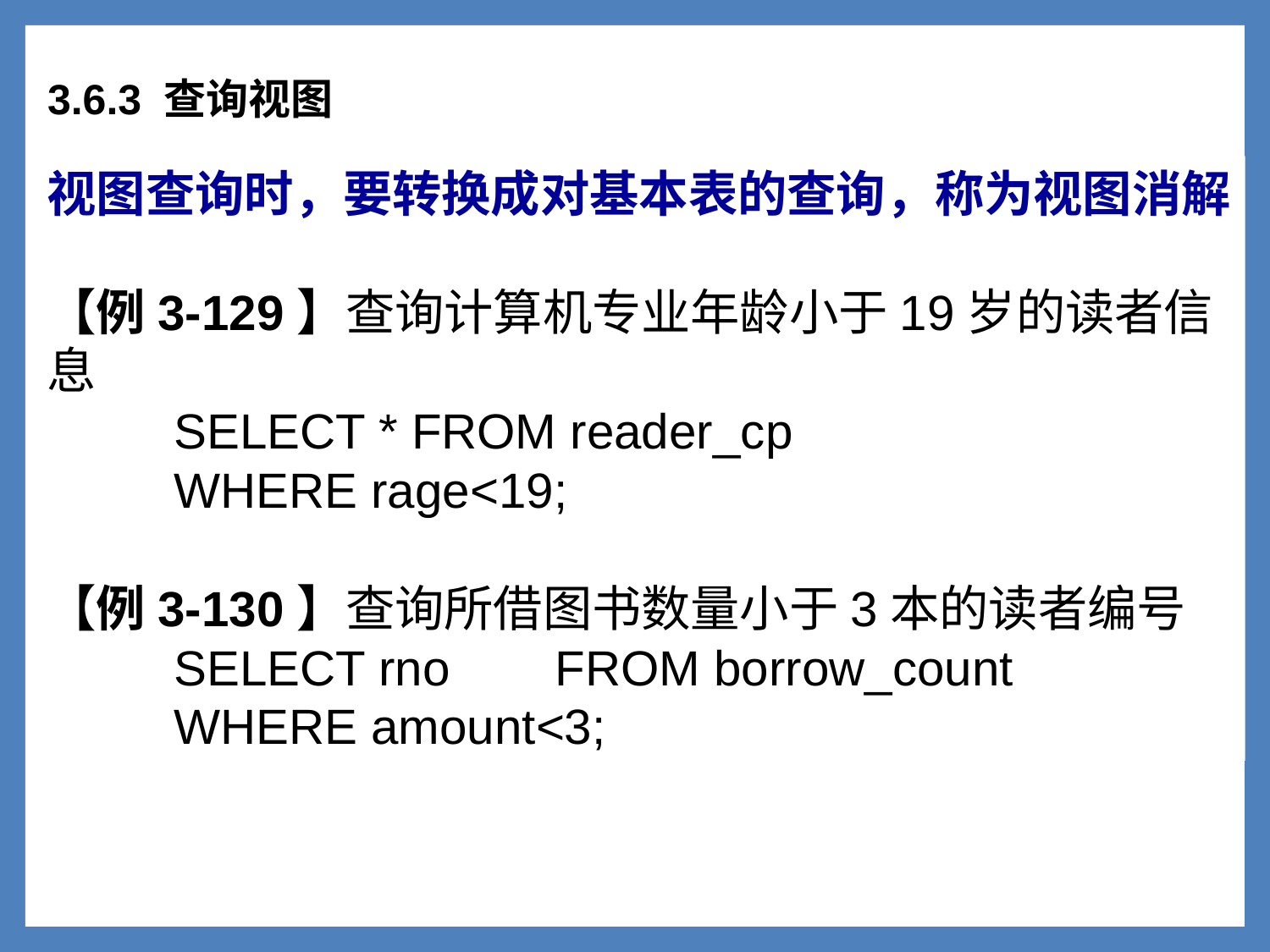

3.6.3 查询视图

视图查询时，要转换成对基本表的查询，称为视图消解

【例3-129】查询计算机专业年龄小于19岁的读者信息
	SELECT * FROM reader_cp
	WHERE rage<19;

【例3-130】查询所借图书数量小于3本的读者编号
	SELECT rno 	FROM borrow_count
	WHERE amount<3;
1